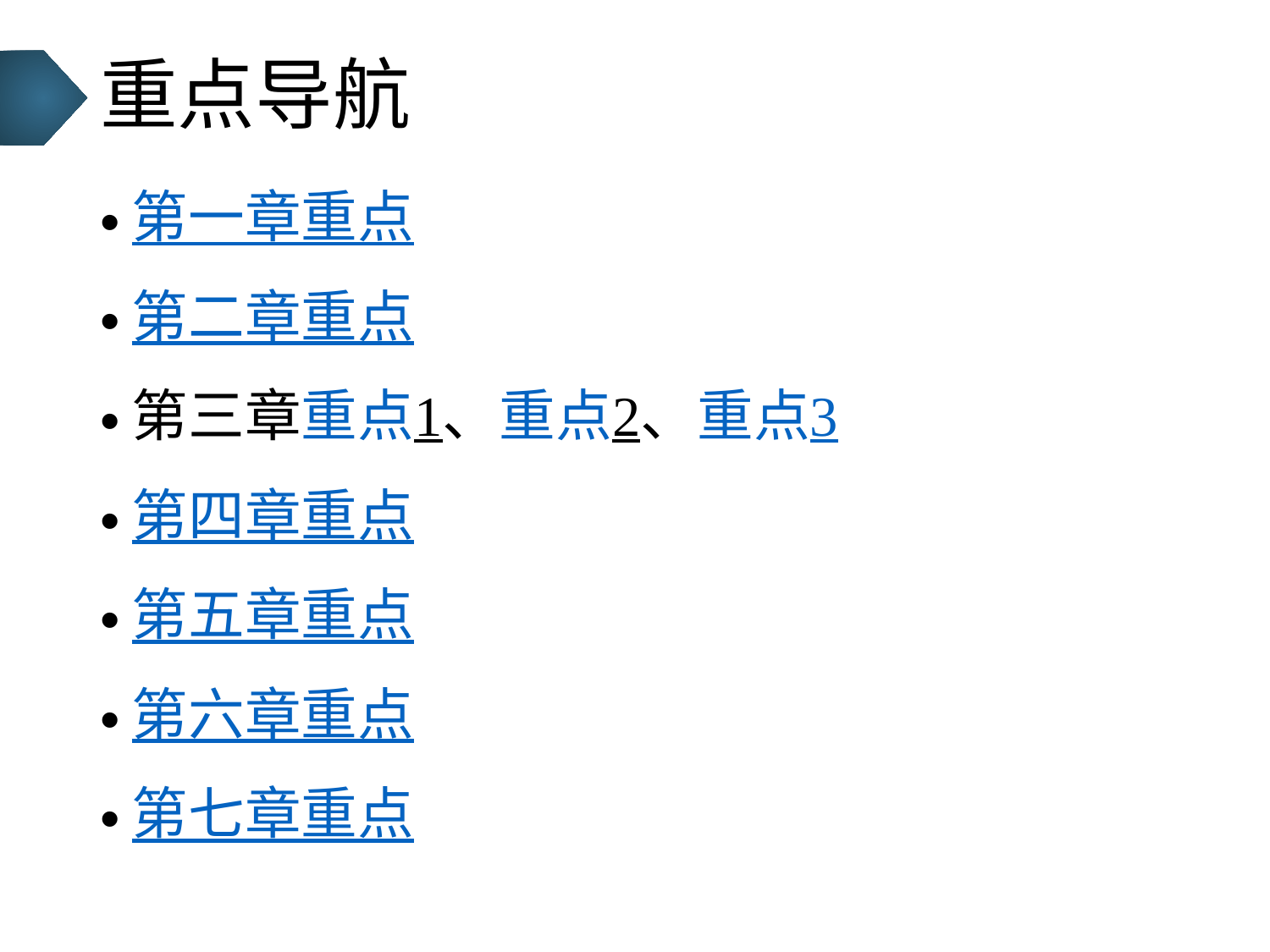

# 重点导航
第一章重点
第二章重点
第三章重点1、重点2、重点3
第四章重点
第五章重点
第六章重点
第七章重点